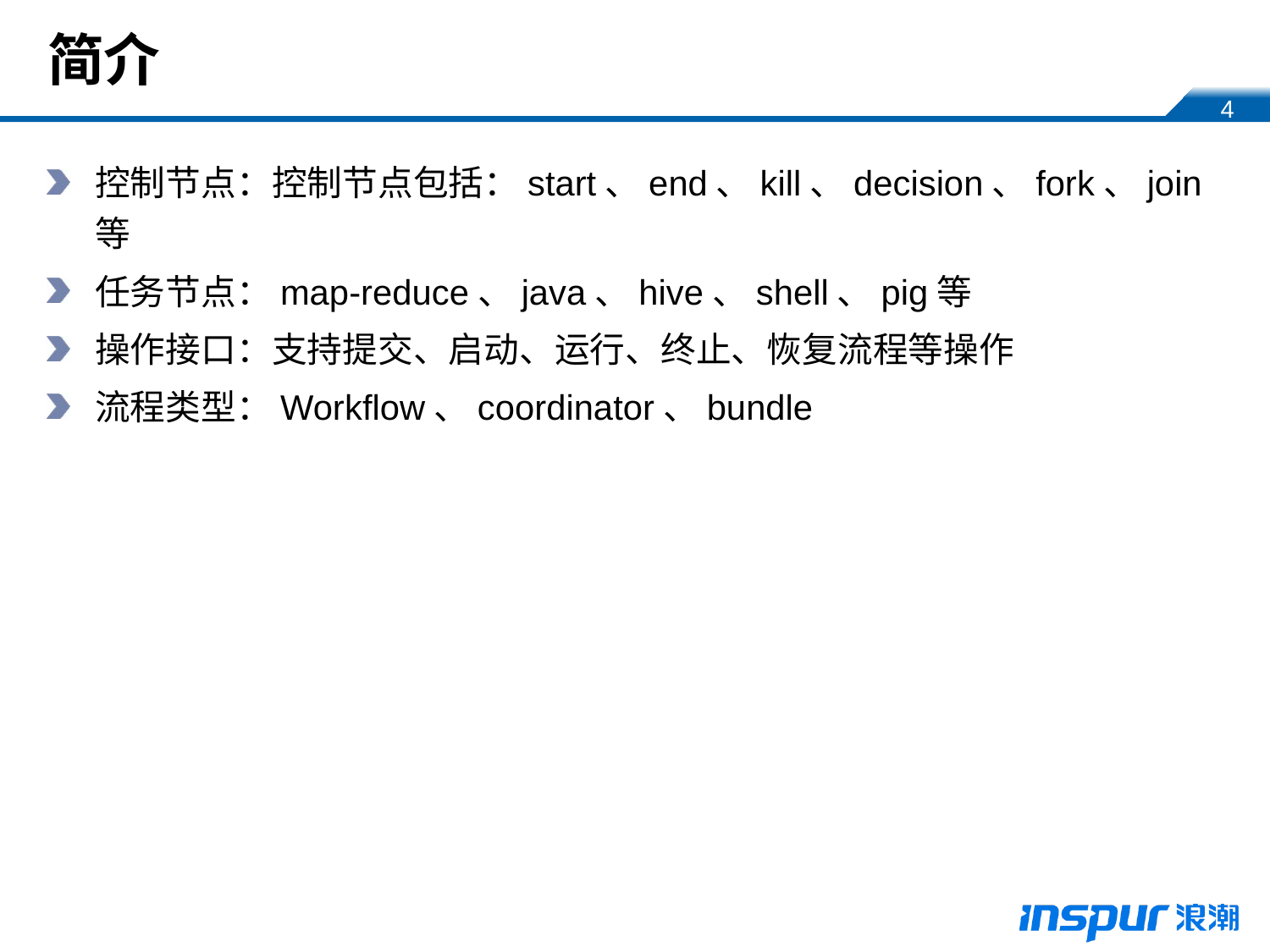

# 简介
控制节点：控制节点包括：start、end、kill、decision、fork、join等
任务节点：map-reduce、java、hive、shell、pig等
操作接口：支持提交、启动、运行、终止、恢复流程等操作
流程类型：Workflow、coordinator、bundle